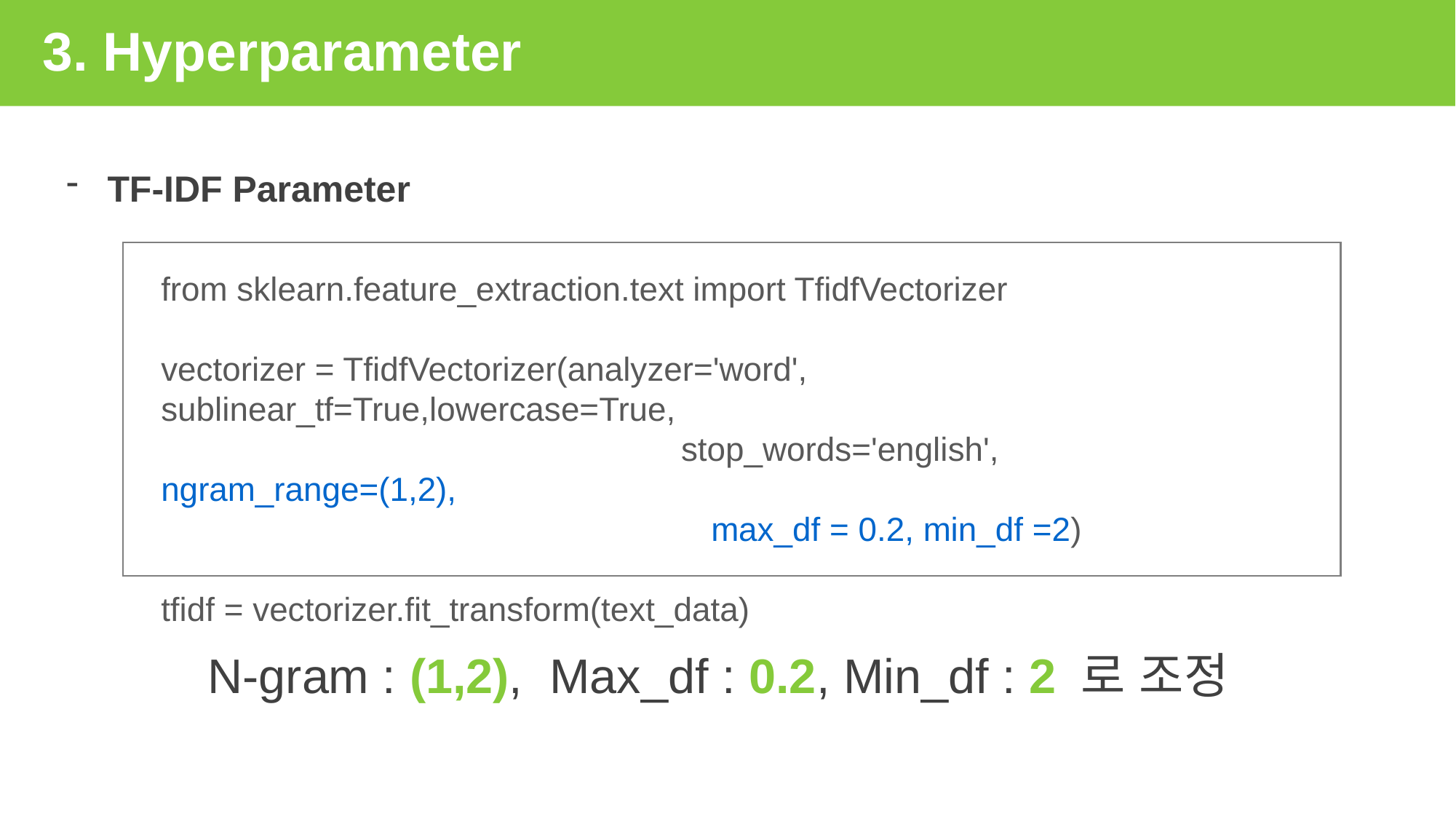

# 3. Hyperparameter
TF-IDF Parameter

from sklearn.feature_extraction.text import TfidfVectorizer

vectorizer = TfidfVectorizer(analyzer='word', sublinear_tf=True,lowercase=True,
                             	     	         stop_words='english', ngram_range=(1,2),
                           	                        max_df = 0.2, min_df =2)

tfidf = vectorizer.fit_transform(text_data)
N-gram : (1,2),  Max_df : 0.2, Min_df : 2 로 조정